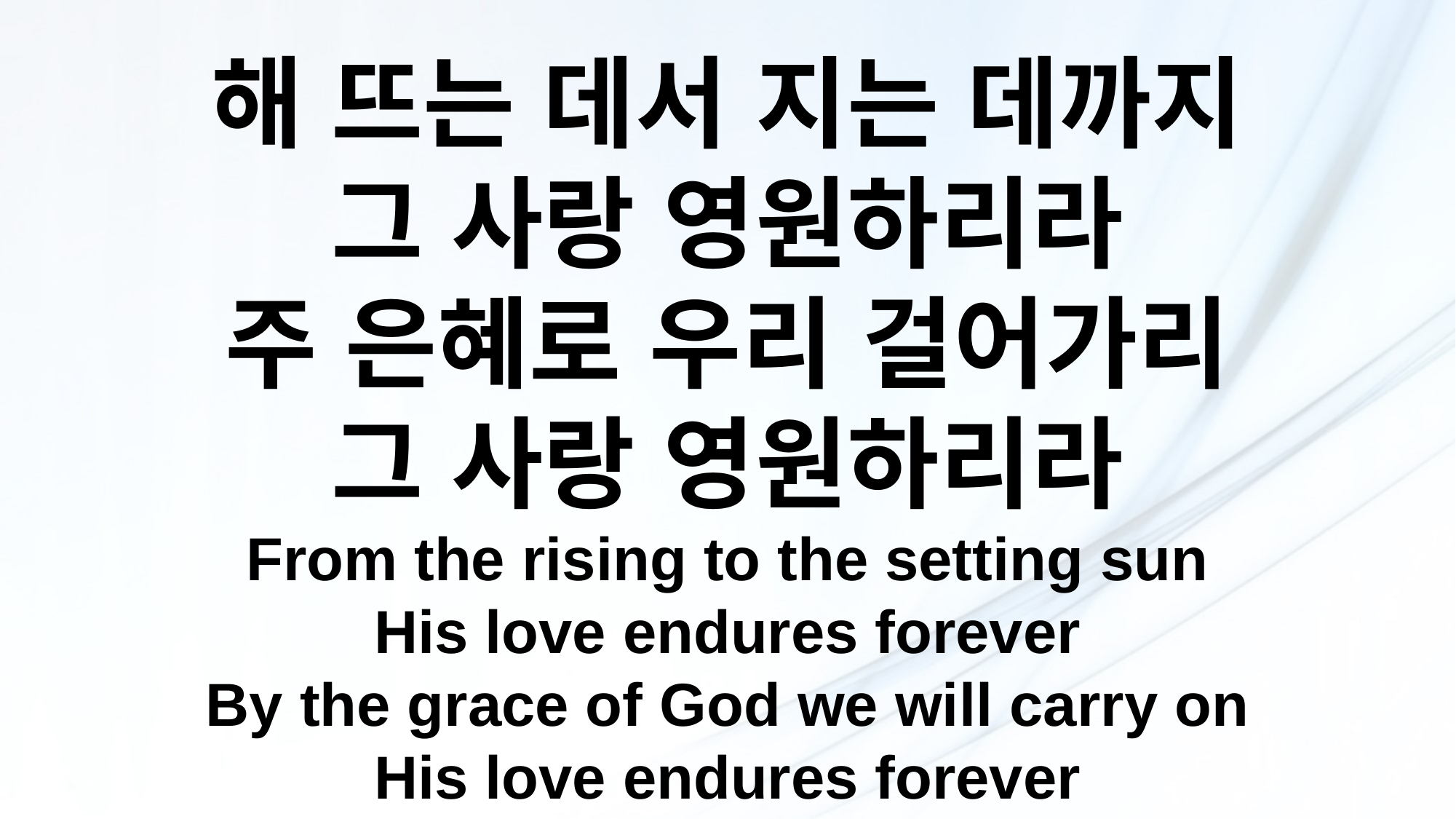

해 뜨는 데서 지는 데까지
그 사랑 영원하리라
주 은혜로 우리 걸어가리
그 사랑 영원하리라
From the rising to the setting sun
His love endures forever
By the grace of God we will carry on
His love endures forever